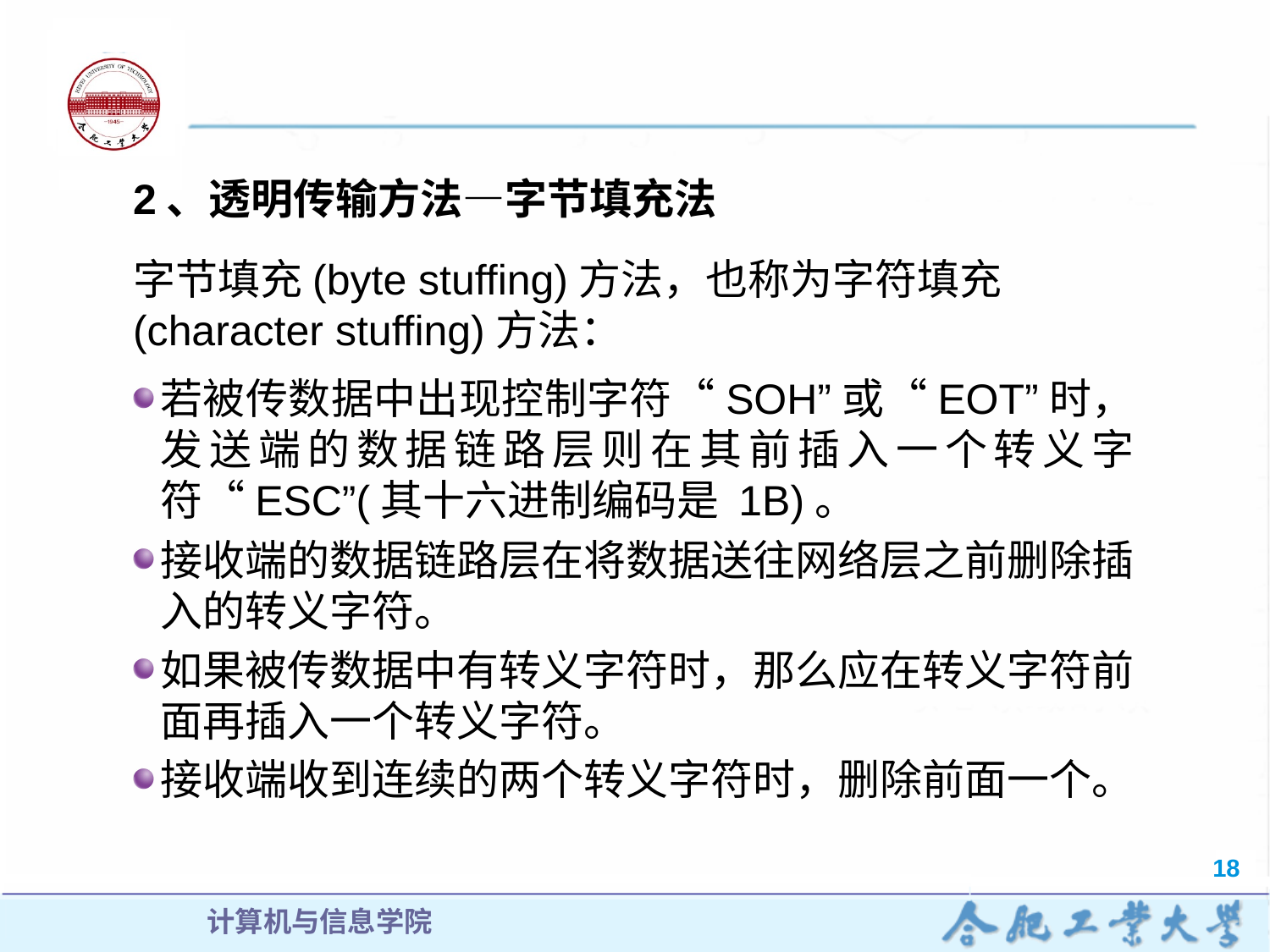

2、透明传输方法—字节填充法
字节填充(byte stuffing)方法，也称为字符填充(character stuffing)方法：
若被传数据中出现控制字符“SOH”或“EOT”时，发送端的数据链路层则在其前插入一个转义字符“ESC”(其十六进制编码是 1B)。
接收端的数据链路层在将数据送往网络层之前删除插入的转义字符。
如果被传数据中有转义字符时，那么应在转义字符前面再插入一个转义字符。
接收端收到连续的两个转义字符时，删除前面一个。